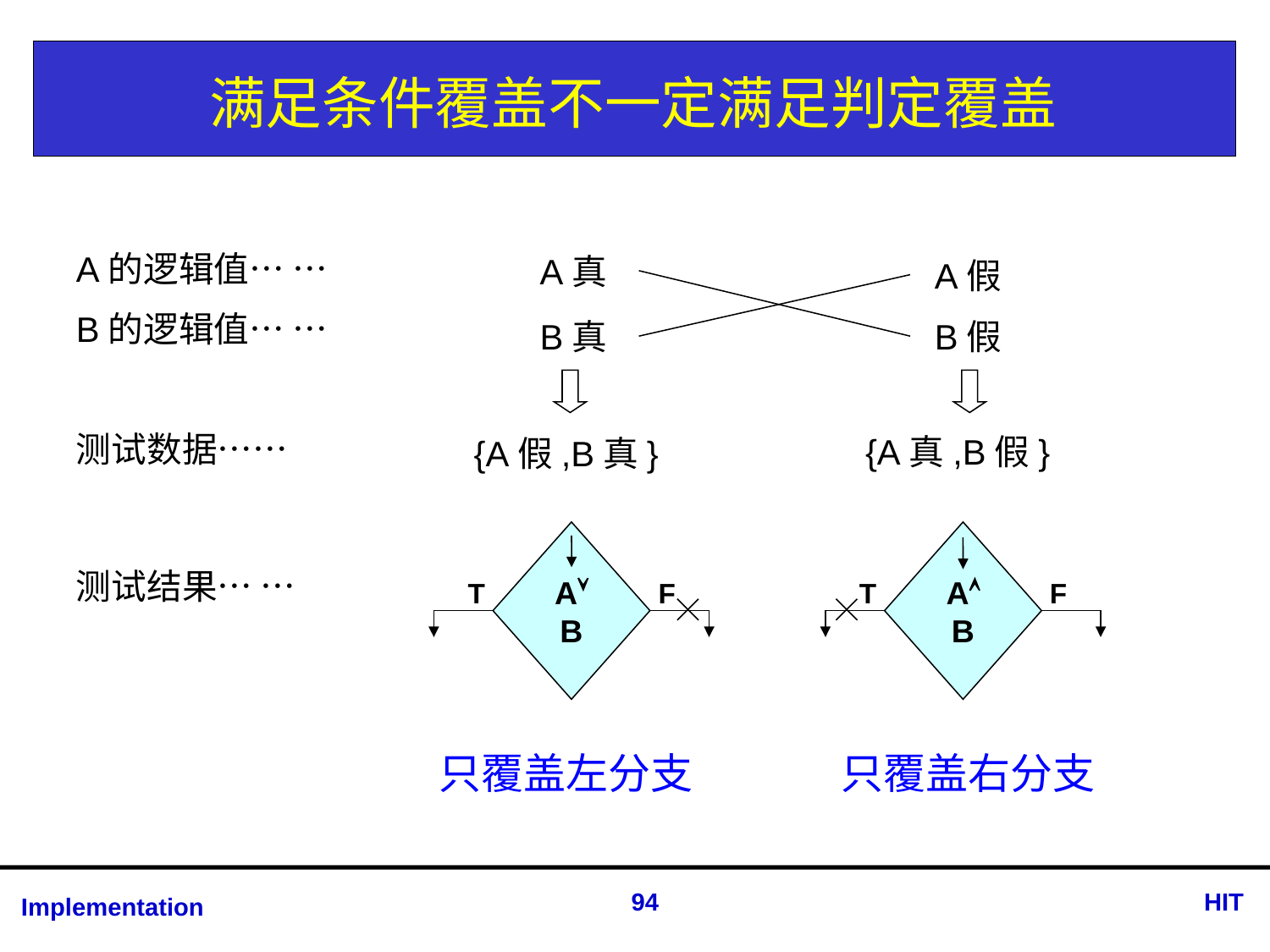

# 满足条件覆盖不一定满足判定覆盖
A的逻辑值… …
B的逻辑值… …

测试数据……
A真
A假
B真
B假

{A真,B假}
{A假,B真}

测试结果… …
A∨B
T
F
A∧B
T
F

只覆盖左分支
只覆盖右分支